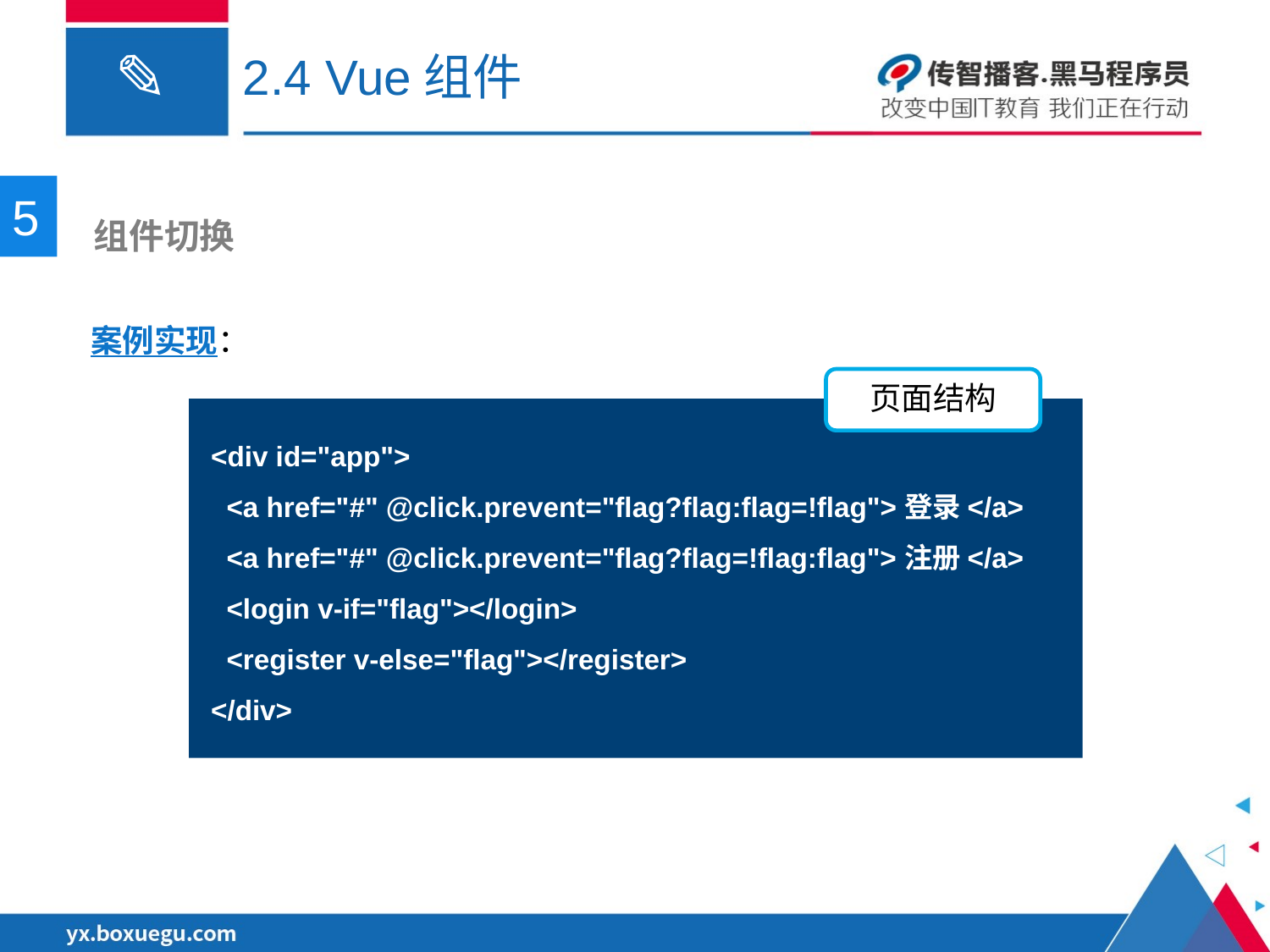

# 2.4 Vue组件

5
  组件切换
案例实现：
页面结构

<div id="app">
  <a href="#" @click.prevent="flag?flag:flag=!flag">登录</a>
  <a href="#" @click.prevent="flag?flag=!flag:flag">注册</a>
  <login v-if="flag"></login>
  <register v-else="flag"></register>
</div>